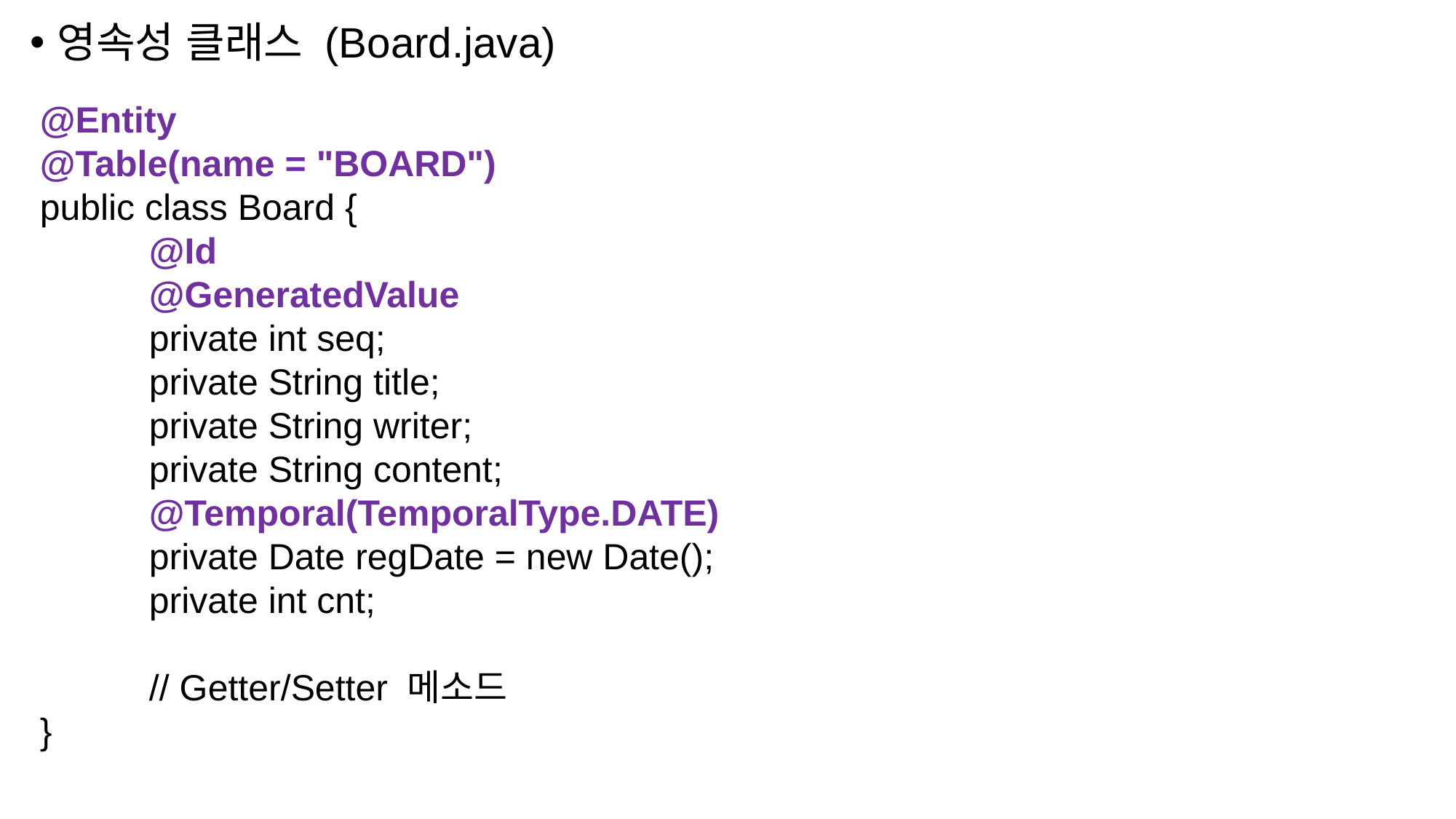

영속성 클래스 (Board.java)
@Entity
@Table(name = "BOARD")
public class Board {
	@Id
	@GeneratedValue
	private int seq;
	private String title;
	private String writer;
	private String content;
	@Temporal(TemporalType.DATE)
	private Date regDate = new Date();
	private int cnt;

	// Getter/Setter 메소드
}